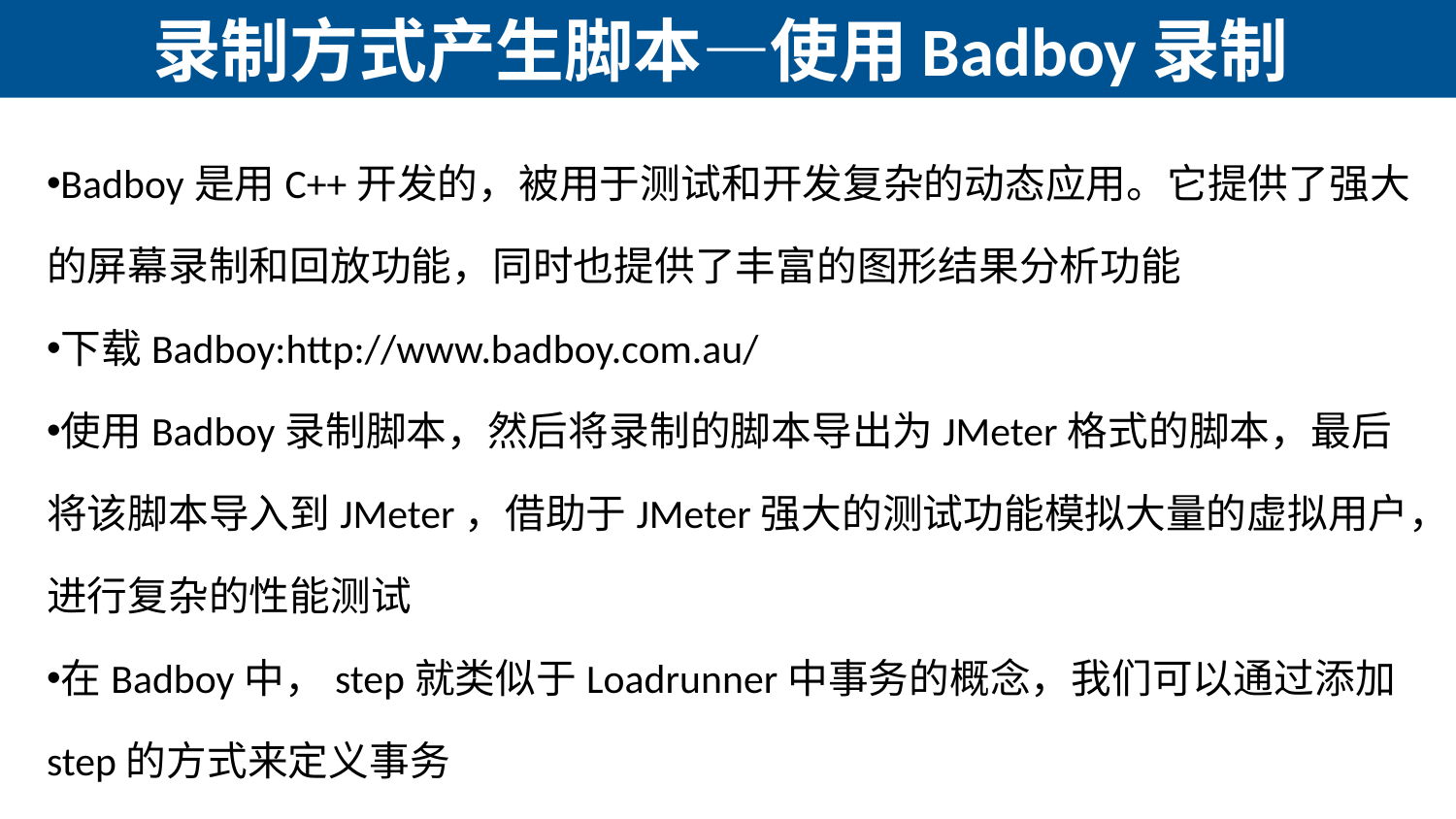

# 录制方式产生脚本—使用Badboy录制
Badboy是用C++开发的，被用于测试和开发复杂的动态应用。它提供了强大的屏幕录制和回放功能，同时也提供了丰富的图形结果分析功能
下载Badboy:http://www.badboy.com.au/
使用Badboy录制脚本，然后将录制的脚本导出为JMeter格式的脚本，最后将该脚本导入到JMeter，借助于JMeter强大的测试功能模拟大量的虚拟用户，进行复杂的性能测试
在Badboy中，step就类似于Loadrunner中事务的概念，我们可以通过添加step的方式来定义事务